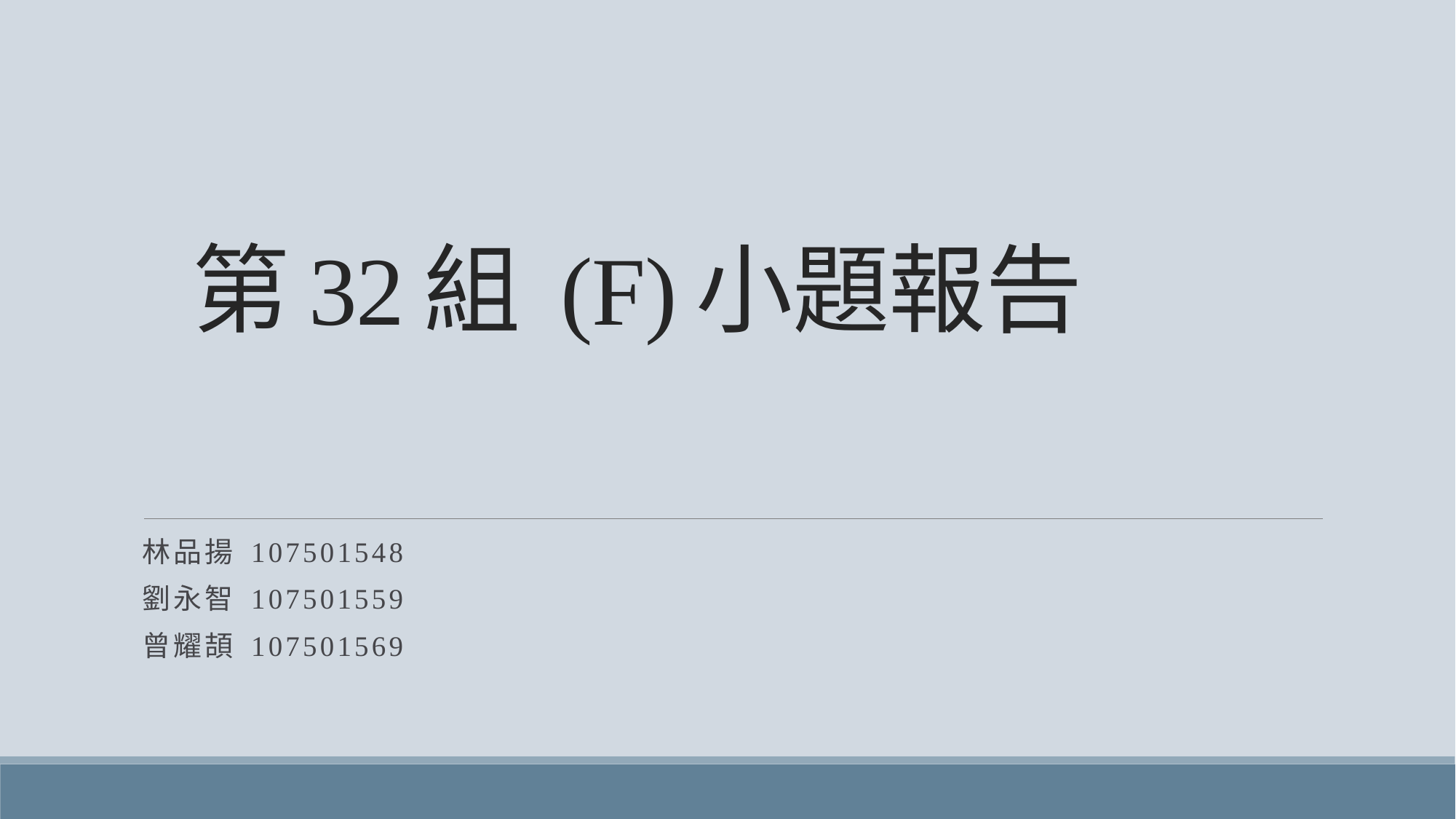

# 第32組 (F)小題報告
林品揚 107501548
劉永智 107501559
曾耀頡 107501569